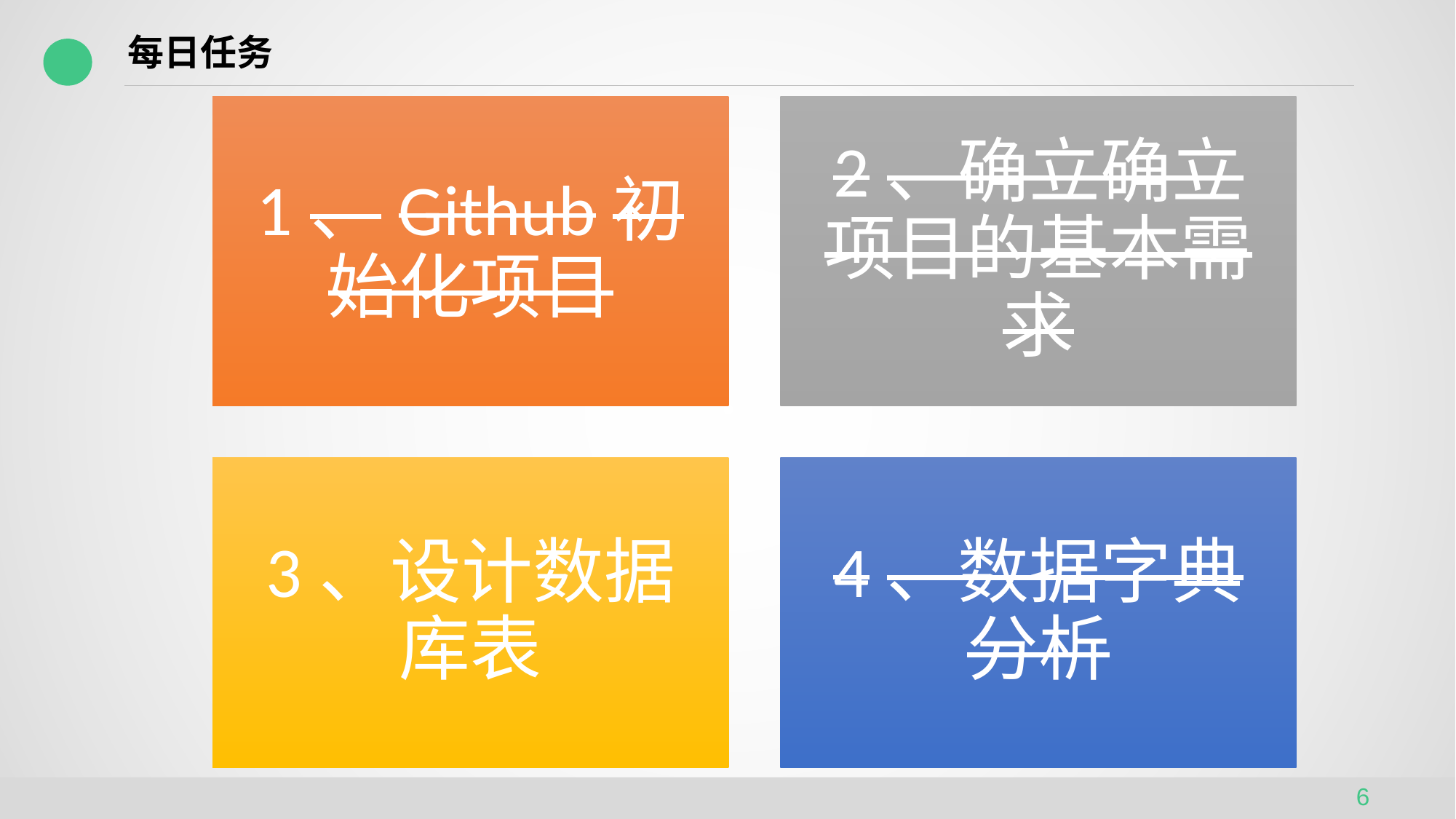

每日任务
1、Github初始化项目
2、确立确立项目的基本需求
3、设计数据库表
4、数据字典分析